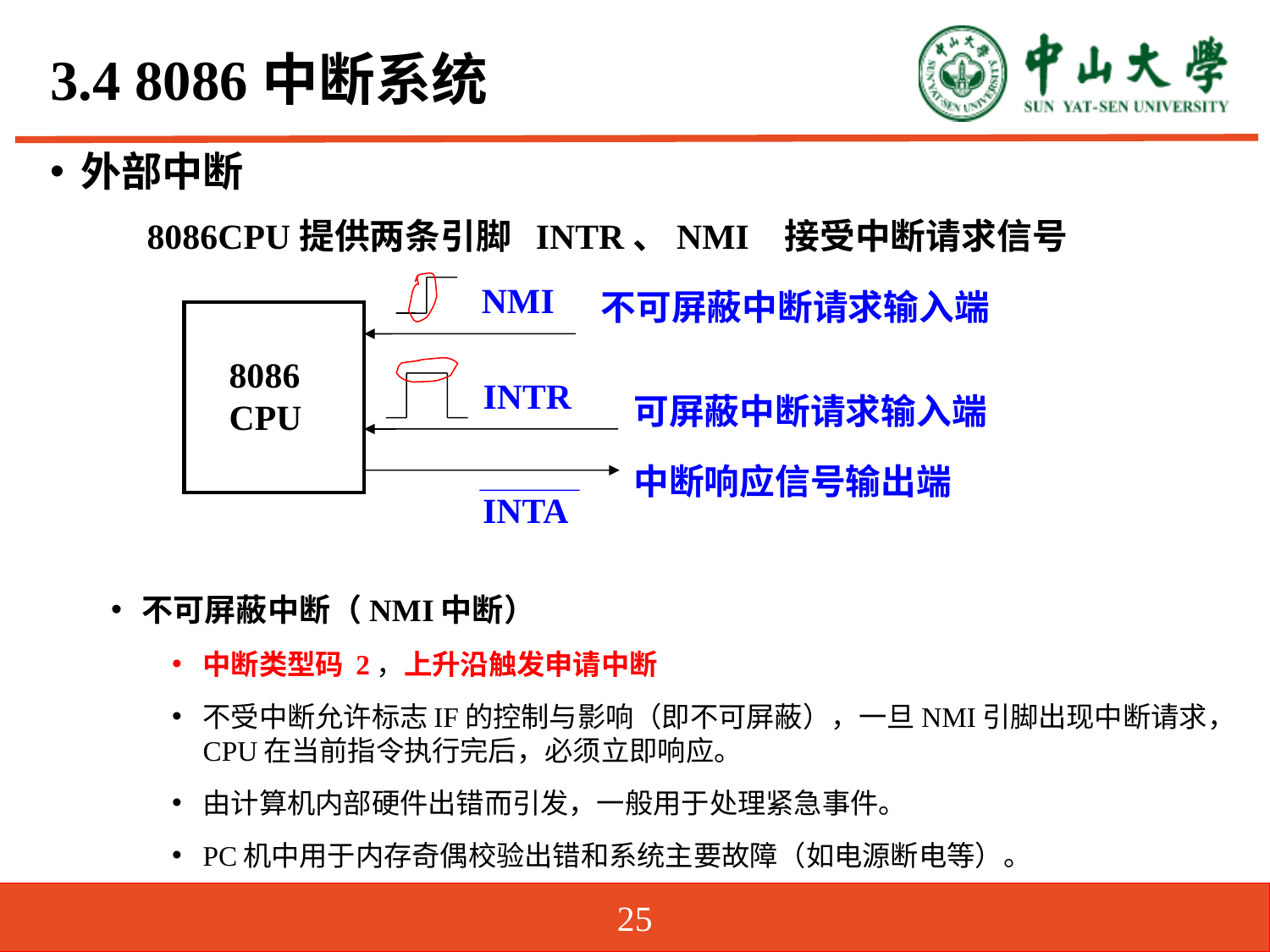

# 3.4 8086中断系统
外部中断

不可屏蔽中断（NMI中断）
中断类型码 2，上升沿触发申请中断
不受中断允许标志IF的控制与影响（即不可屏蔽），一旦NMI引脚出现中断请求，CPU在当前指令执行完后，必须立即响应。
由计算机内部硬件出错而引发，一般用于处理紧急事件。
PC机中用于内存奇偶校验出错和系统主要故障（如电源断电等）。
8086CPU提供两条引脚  INTR、NMI   接受中断请求信号

NMI
不可屏蔽中断请求输入端

8086
CPU

INTR
可屏蔽中断请求输入端

中断响应信号输出端

INTA

25